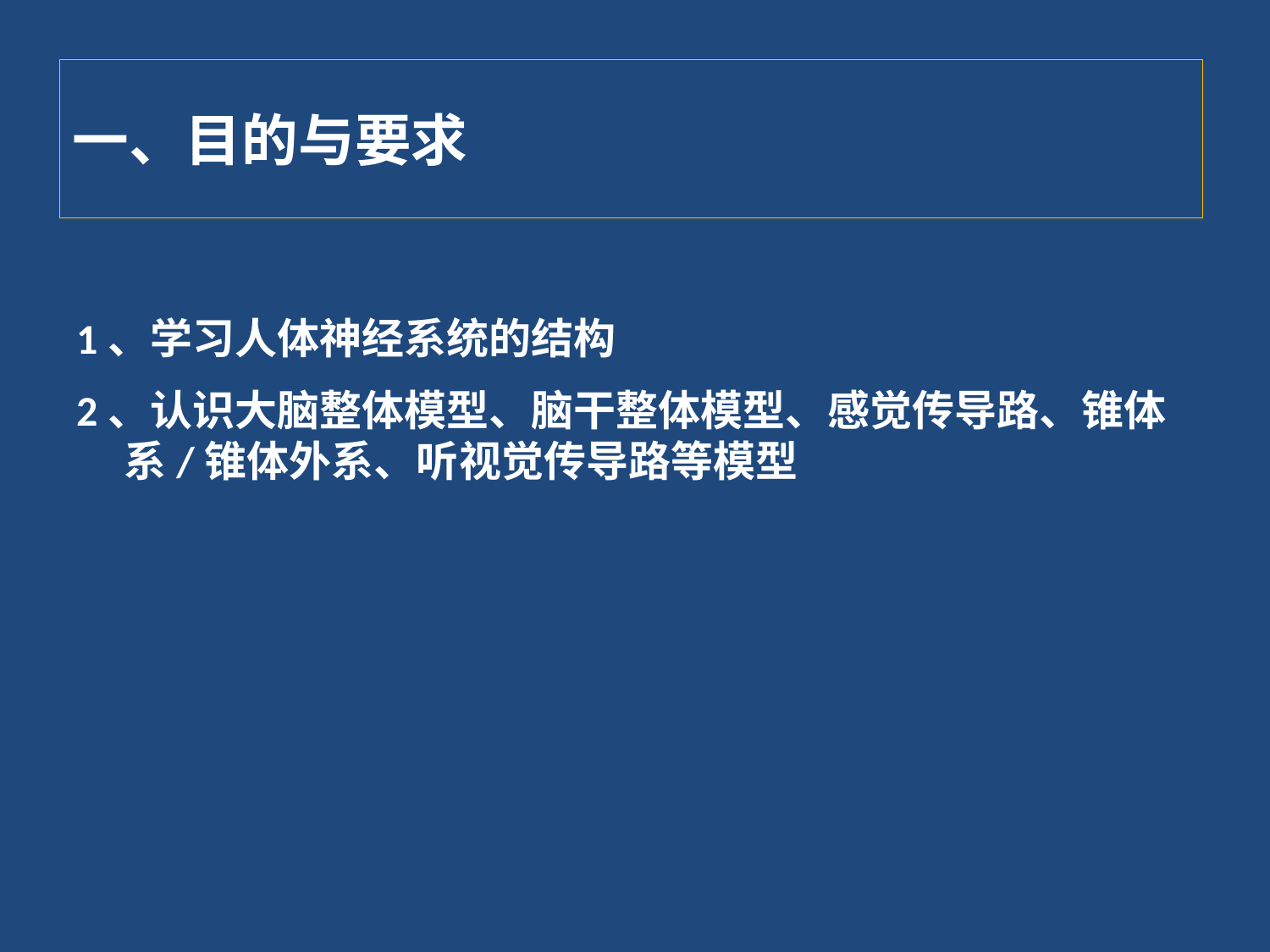

# 一、目的与要求
1、学习人体神经系统的结构
2、认识大脑整体模型、脑干整体模型、感觉传导路、锥体系/锥体外系、听视觉传导路等模型